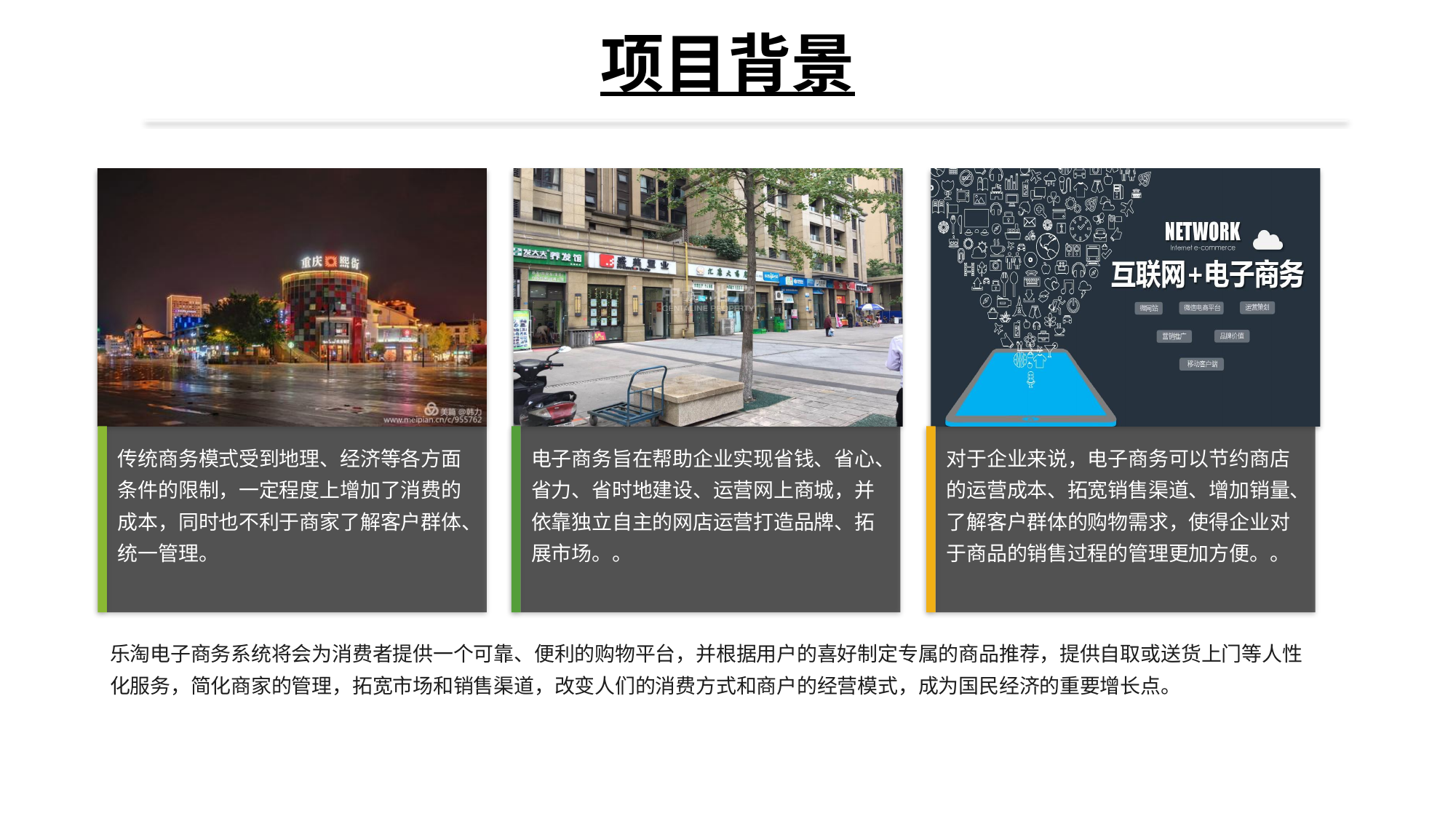

项目背景

传统商务模式受到地理、经济等各方面条件的限制，一定程度上增加了消费的成本，同时也不利于商家了解客户群体、统一管理。
电子商务旨在帮助企业实现省钱、省心、省力、省时地建设、运营网上商城，并依靠独立自主的网店运营打造品牌、拓展市场。。
对于企业来说，电子商务可以节约商店的运营成本、拓宽销售渠道、增加销量、了解客户群体的购物需求，使得企业对于商品的销售过程的管理更加方便。。
乐淘电子商务系统将会为消费者提供一个可靠、便利的购物平台，并根据用户的喜好制定专属的商品推荐，提供自取或送货上门等人性化服务，简化商家的管理，拓宽市场和销售渠道，改变人们的消费方式和商户的经营模式，成为国民经济的重要增长点。